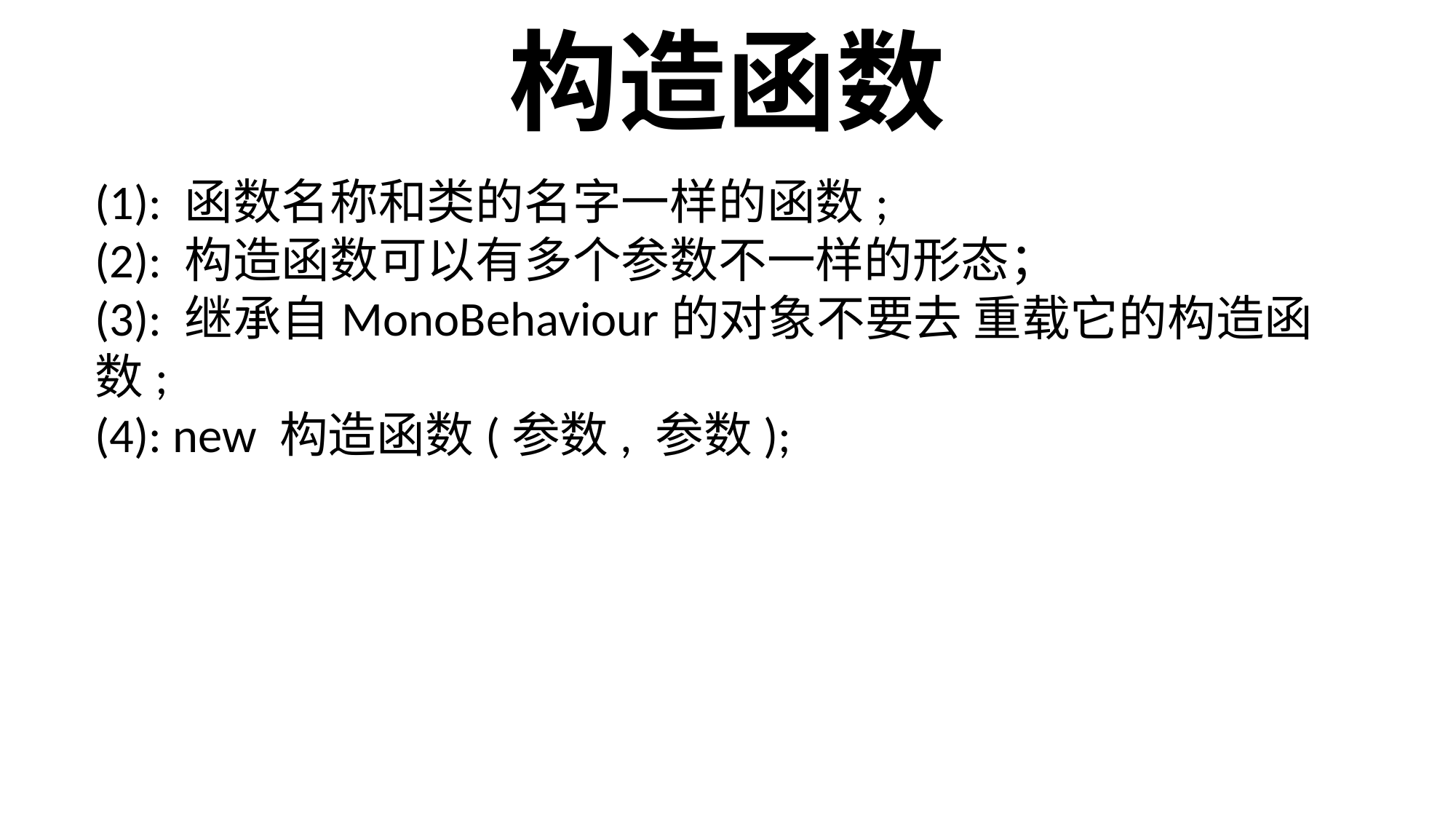

构造函数
(1): 函数名称和类的名字一样的函数;
(2): 构造函数可以有多个参数不一样的形态；
(3): 继承自MonoBehaviour的对象不要去 重载它的构造函数;
(4): new 构造函数(参数, 参数);
2